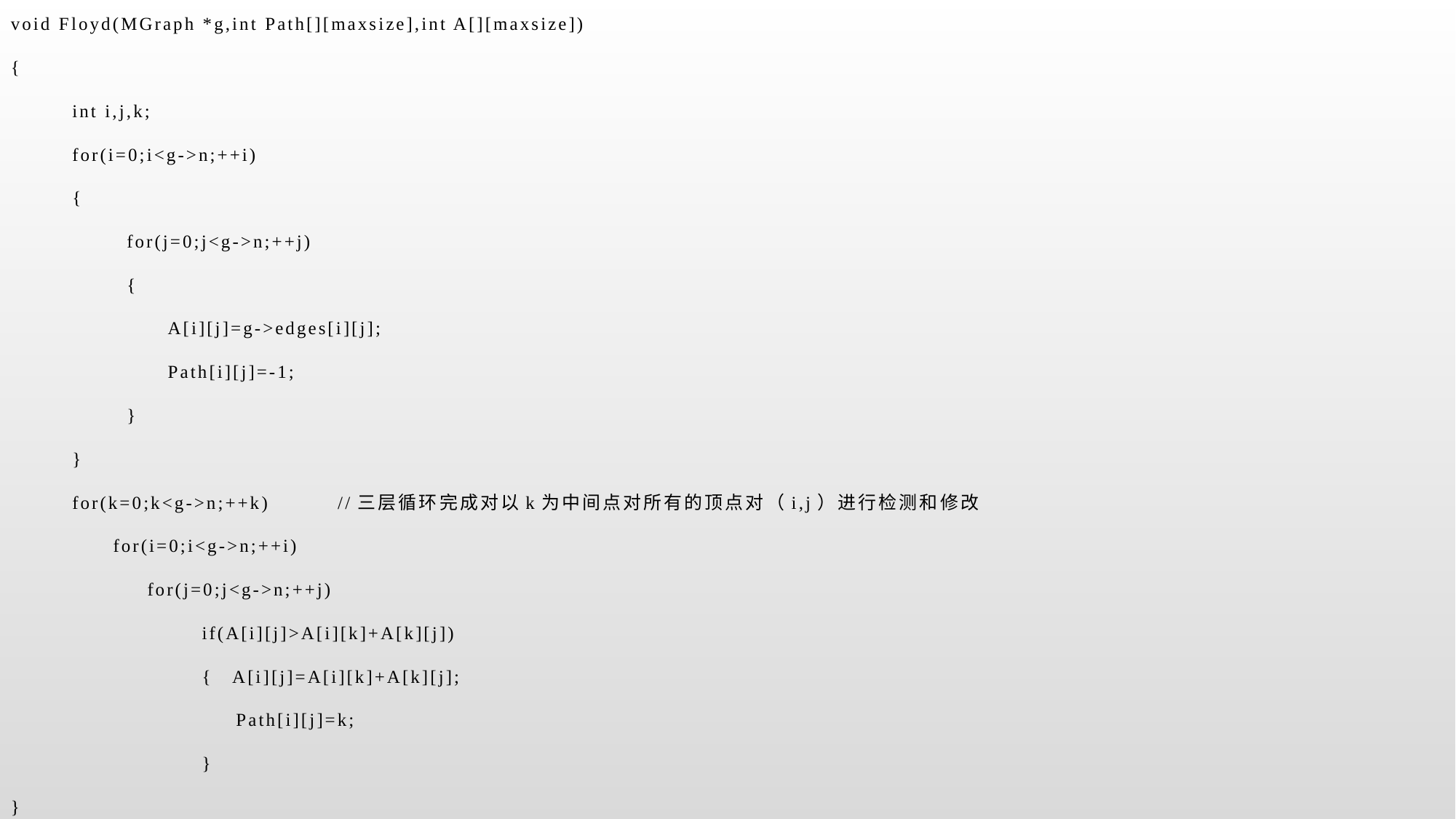

void Floyd(MGraph *g,int Path[][maxsize],int A[][maxsize])
{
         int i,j,k;
         for(i=0;i<g->n;++i)
         {
                 for(j=0;j<g->n;++j)
                 {
                       A[i][j]=g->edges[i][j];
                       Path[i][j]=-1;
                 }
         }
         for(k=0;k<g->n;++k)          //三层循环完成对以k为中间点对所有的顶点对（i,j）进行检测和修改
               for(i=0;i<g->n;++i)
                    for(j=0;j<g->n;++j)
                            if(A[i][j]>A[i][k]+A[k][j])
                            {   A[i][j]=A[i][k]+A[k][j];
                                 Path[i][j]=k;
                            }
}